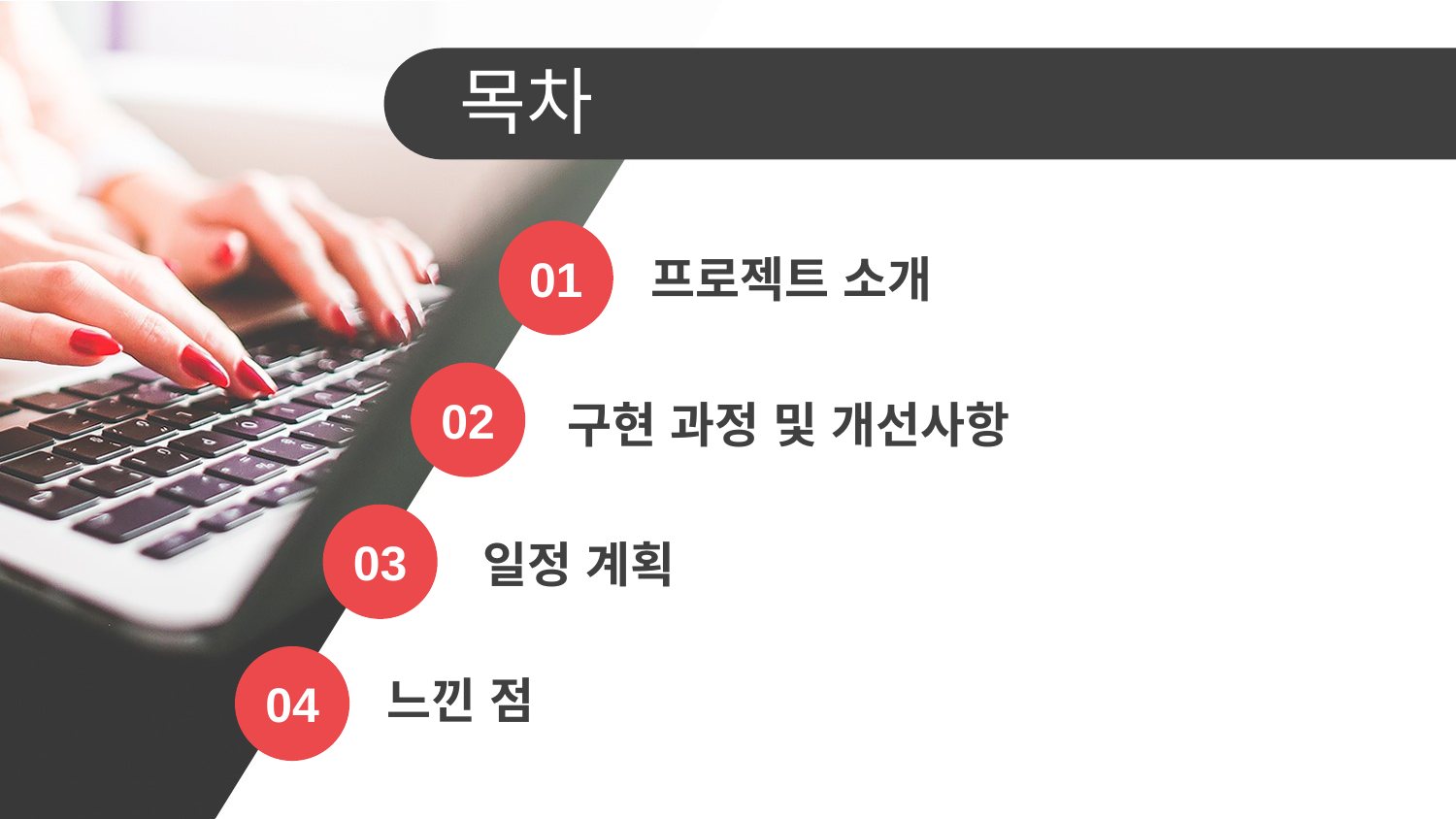

목차

01
프로젝트 소개

02
구현 과정 및 개선사항

03
일정 계획

느낀 점
04